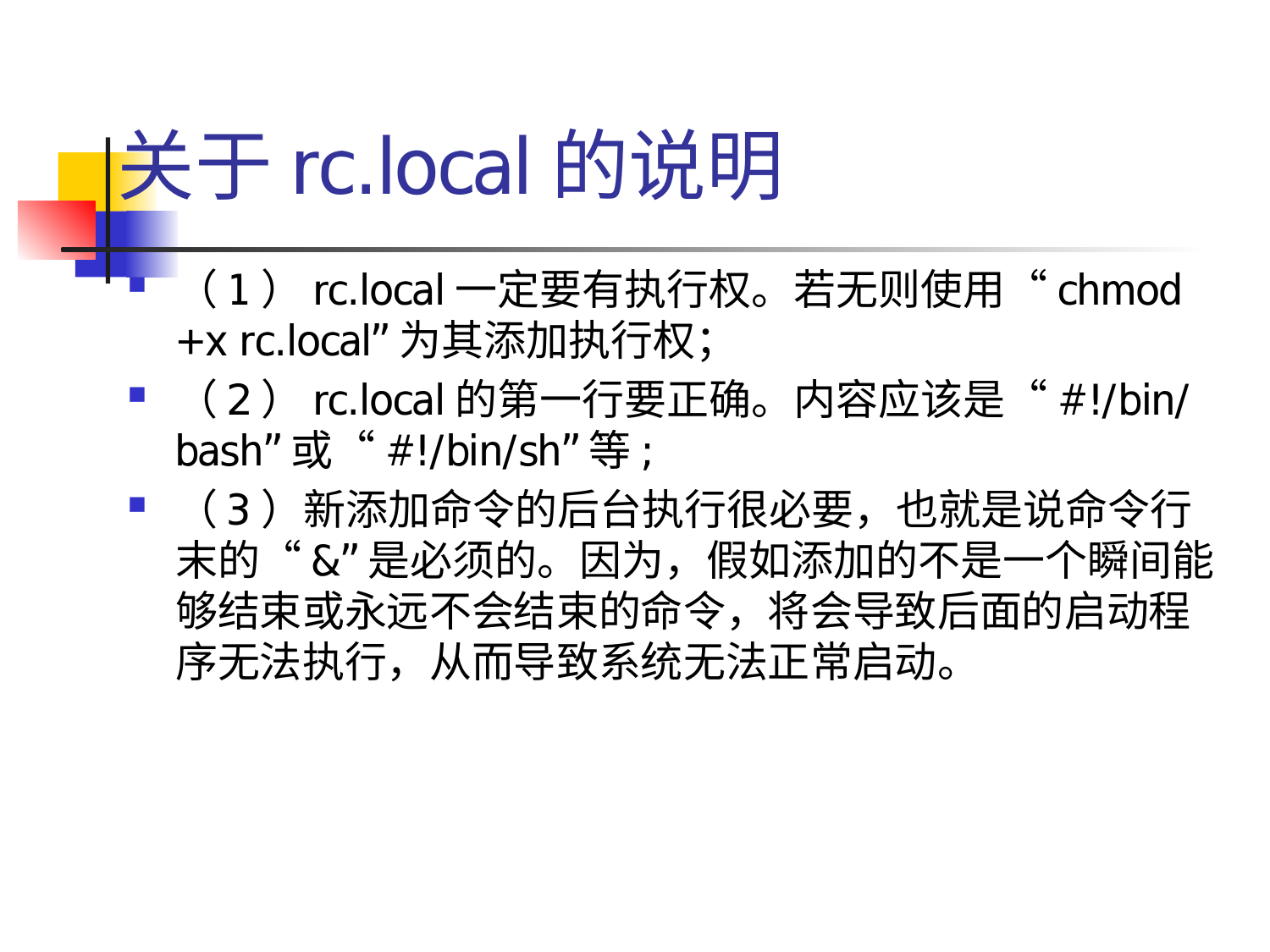

# 关于rc.local的说明
（1）rc.local一定要有执行权。若无则使用“chmod +x rc.local”为其添加执行权；
（2）rc.local的第一行要正确。内容应该是“#!/bin/bash”或“#!/bin/sh”等;
（3）新添加命令的后台执行很必要，也就是说命令行末的“&”是必须的。因为，假如添加的不是一个瞬间能够结束或永远不会结束的命令，将会导致后面的启动程序无法执行，从而导致系统无法正常启动。